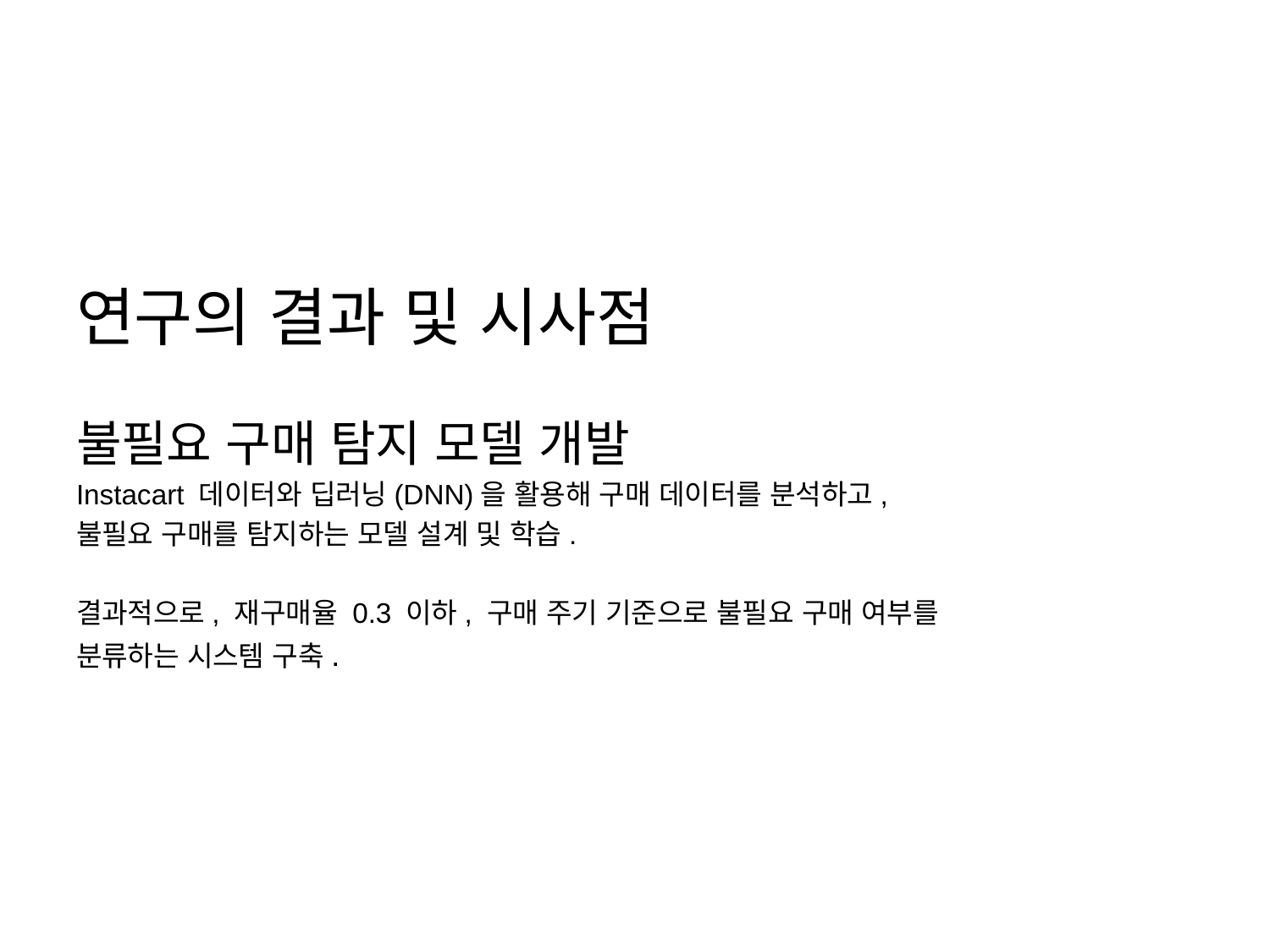

# 연구의 결과 및 시사점
불필요 구매 탐지 모델 개발
Instacart 데이터와 딥러닝(DNN)을 활용해 구매 데이터를 분석하고,
불필요 구매를 탐지하는 모델 설계 및 학습.

결과적으로, 재구매율 0.3 이하, 구매 주기 기준으로 불필요 구매 여부를
분류하는 시스템 구축.